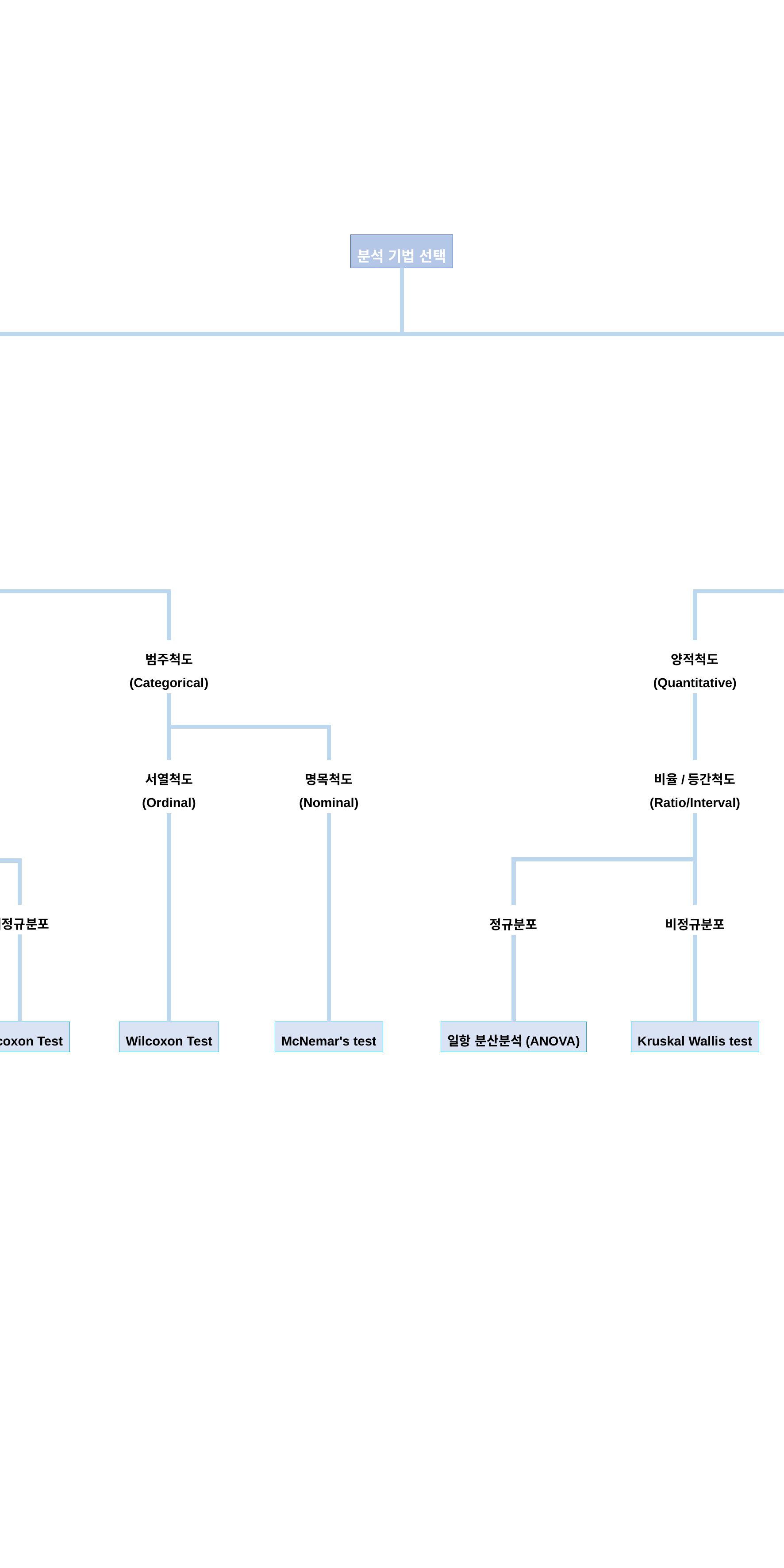

분석 기법 선택
1개 그룹
1개 그룹을
가설과 비교
2개 그룹 비교
3개 이상 그룹 비교
상관 관계 비교
예측
양적척도
(Quantitative)
범주척도
(Categorical)
Unpaired
Group
Paired
Group
Unmatched
Group
Match
양적척도
(Quantitative)
범주척도
(Categorical)
다른 측정
변수에서
여러 측정 변수 또는
이항 변수로부터
양적척도
(Quantitative)
범주척도
(Categorical)
비율/등간척도
(Ratio/Interval)
서열척도
(Ordinal)
명목척도
(Nominal)
양적척도
(Quantitative)
범주척도
(Categorical)
양적척도
(Quantitative)
범주척도
(Categorical)
양적척도
(Quantitative)
범주척도
(Categorical)
양적척도
(Quantitative)
범주척도
(Categorical)
비율/등간척도
(Ratio/Interval)
서열척도
(Ordinal)
명목척도
(Nominal)
양적척도
(Quantitative)
범주척도
(Categorical)
양적척도
(Quantitative)
범주척도
(Categorical)
비율/등간척도
(Ratio/Interval)
서열척도
(Ordinal)
명목척도
(Nominal)
서열척도
(Ordinal)
명목척도
(Nominal)
명목척도
(Nominal)
비율/등간척도
(Ratio/Interval)
비율/등간척도
(Ratio/Interval)
비정규분포
서열척도
(Ordinal)
명목척도
(Nominal)
서열척도
(Ordinal)
명목척도
(Nominal)
비율/등간척도
(Ratio/Interval)
서열척도
(Ordinal)
명목척도
(Nominal)
비율/등간척도
(Ratio/Interval)
서열척도
(Ordinal)
명목척도
(Nominal)
정규분포
비정규분포
정규분포
비정규분포
정규분포
비율/등간척도
(Ratio/Interval)
비율/등간척도
(Ratio/Interval)
이항 검정
Cochran's Q test
Cochran's Q test
Cochran's Q test
Cochran's Q test
Wilcoxon Test
Wilcoxon Test
카이 제곱 검정
일항 표본 t-검정
비율 검정
중앙값, 사분범위
중앙값, 사분범위
평균, 표준편차
정규분포
비정규분포
정규분포
비정규분포
정규분포
비정규분포
정규분포
비정규분포
정규분포
비정규분포
2표본 t-검정
(Unpaired) t-검정
Mann-whitney U test
Mann-whitney U test
Fisher’s Test
Paired t-검정
Wilcoxon Test
Wilcoxon Test
McNemar's test
일항 분산분석(ANOVA)
Kruskal Wallis test
Kruskal Wallis test
카이 제곱 검정
반복 측정 분산분석(ANOVA)
Friedman Test
Friedman Test
Cochran's Q test
단순 선형 회귀분석
비모수 회귀분석
비모수 회귀분석
단순 로지스틱 회귀분석
다중 선형 회귀분석
다중 비선형
다중 로지스틱 회귀분석